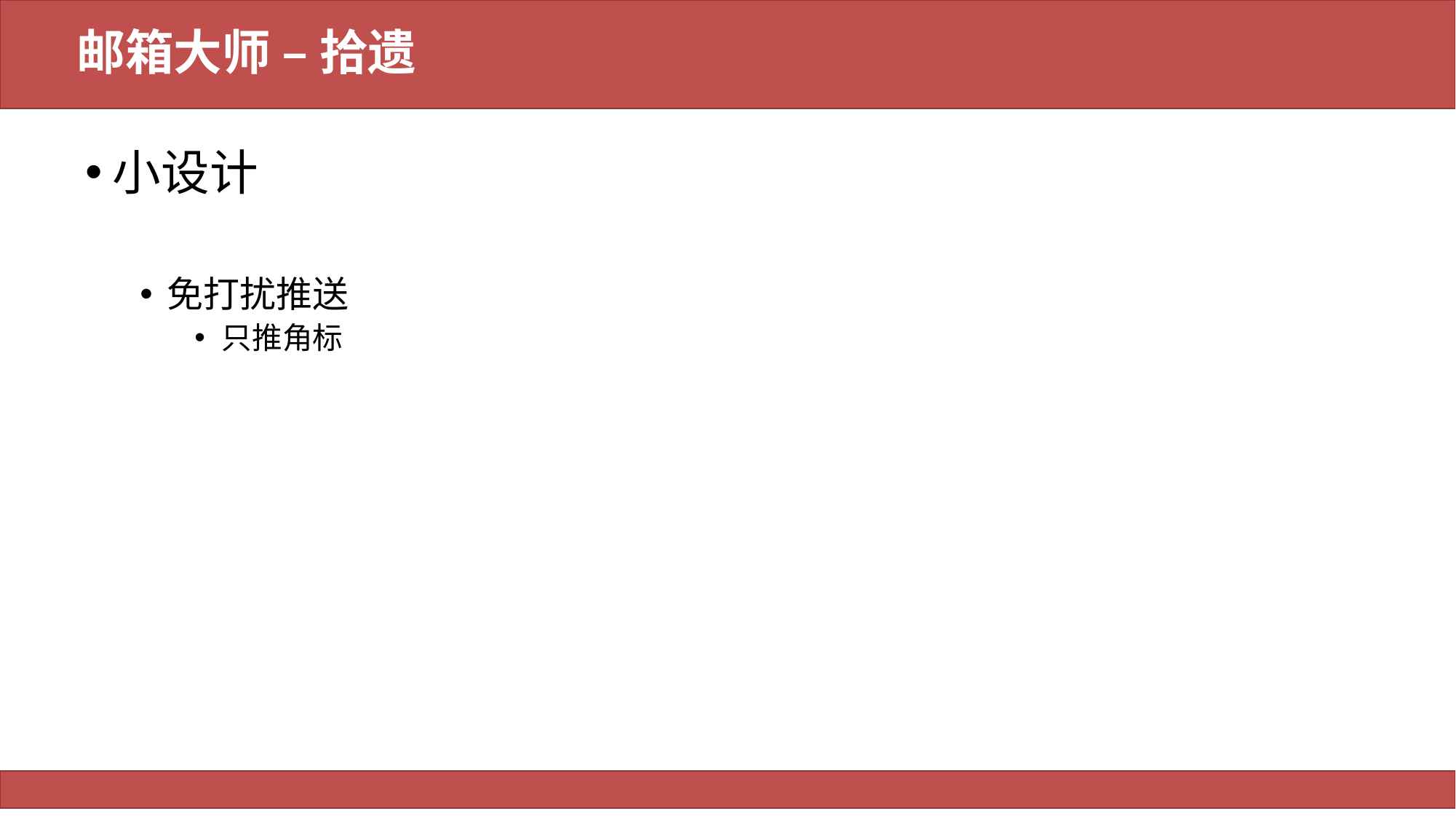

# 邮箱大师 – 拾遗
小设计

免打扰推送
只推角标